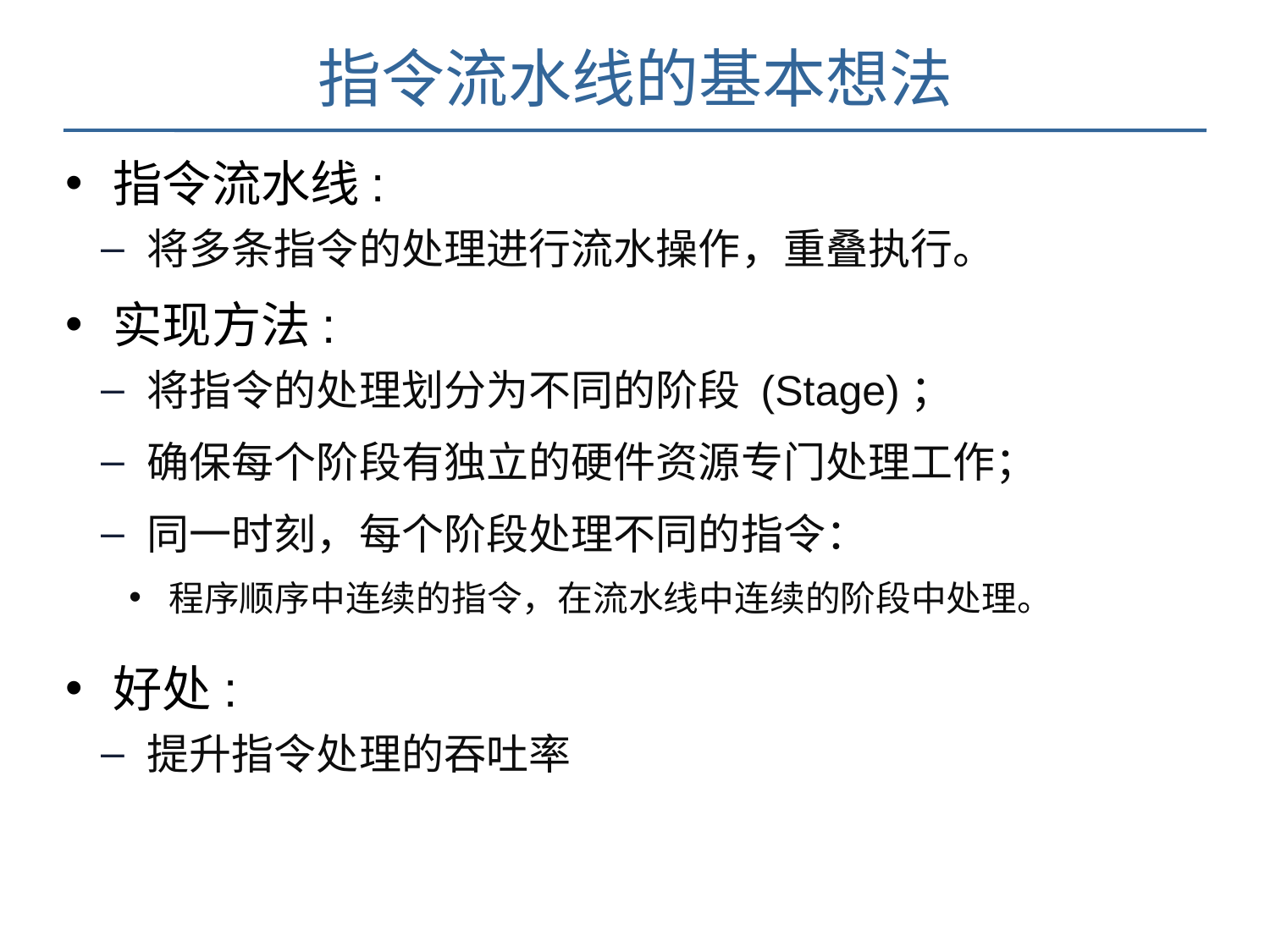

# 指令流水线的基本想法
指令流水线:
将多条指令的处理进行流水操作，重叠执行。
实现方法:
将指令的处理划分为不同的阶段 (Stage)；
确保每个阶段有独立的硬件资源专门处理工作；
同一时刻，每个阶段处理不同的指令：
程序顺序中连续的指令，在流水线中连续的阶段中处理。

好处:
提升指令处理的吞吐率